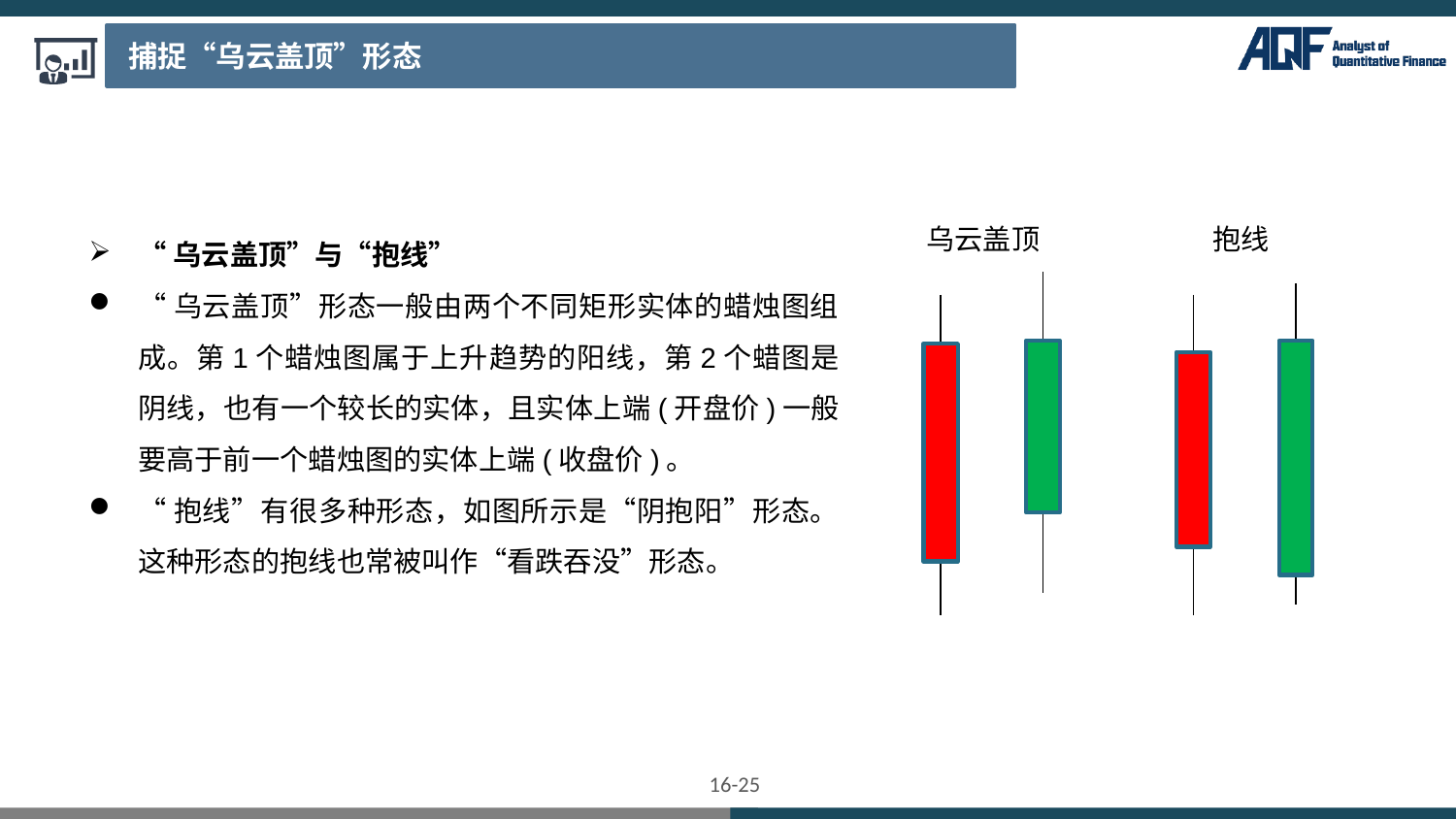

捕捉“乌云盖顶”形态
“乌云盖顶”与“抱线”
“乌云盖顶”形态一般由两个不同矩形实体的蜡烛图组成。第1个蜡烛图属于上升趋势的阳线，第2个蜡图是阴线，也有一个较长的实体，且实体上端(开盘价)一般要高于前一个蜡烛图的实体上端(收盘价)。
“抱线”有很多种形态，如图所示是“阴抱阳”形态。这种形态的抱线也常被叫作“看跌吞没”形态。
乌云盖顶
抱线